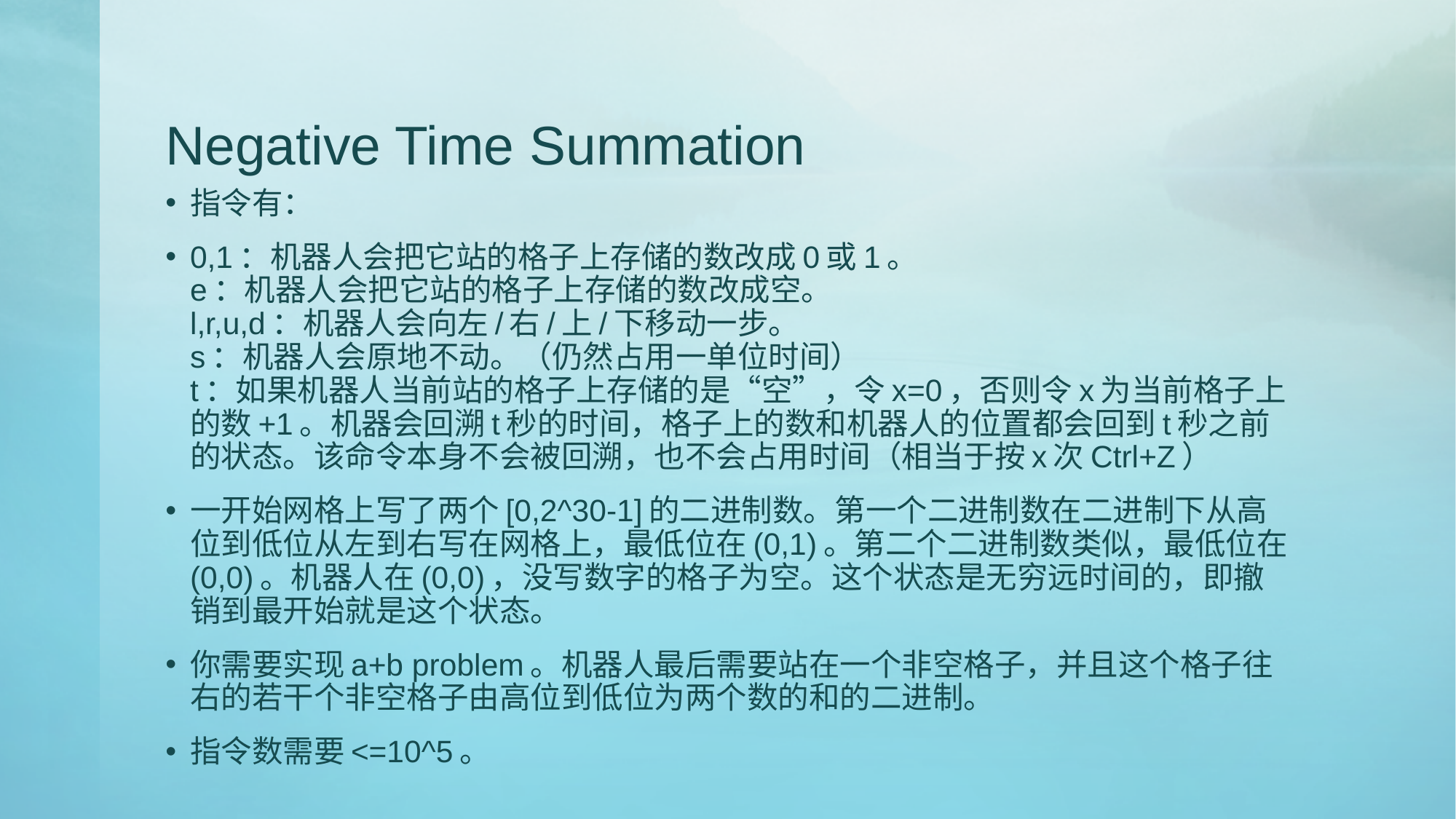

# Negative Time Summation
指令有：
0,1：机器人会把它站的格子上存储的数改成0或1。
e：机器人会把它站的格子上存储的数改成空。
l,r,u,d：机器人会向左/右/上/下移动一步。
s：机器人会原地不动。（仍然占用一单位时间）
t：如果机器人当前站的格子上存储的是“空”，令x=0，否则令x为当前格子上的数+1。机器会回溯t秒的时间，格子上的数和机器人的位置都会回到t秒之前的状态。该命令本身不会被回溯，也不会占用时间（相当于按x次Ctrl+Z）
一开始网格上写了两个[0,2^30-1]的二进制数。第一个二进制数在二进制下从高位到低位从左到右写在网格上，最低位在(0,1)。第二个二进制数类似，最低位在(0,0)。机器人在(0,0)，没写数字的格子为空。这个状态是无穷远时间的，即撤销到最开始就是这个状态。
你需要实现a+b problem。机器人最后需要站在一个非空格子，并且这个格子往右的若干个非空格子由高位到低位为两个数的和的二进制。
指令数需要<=10^5。